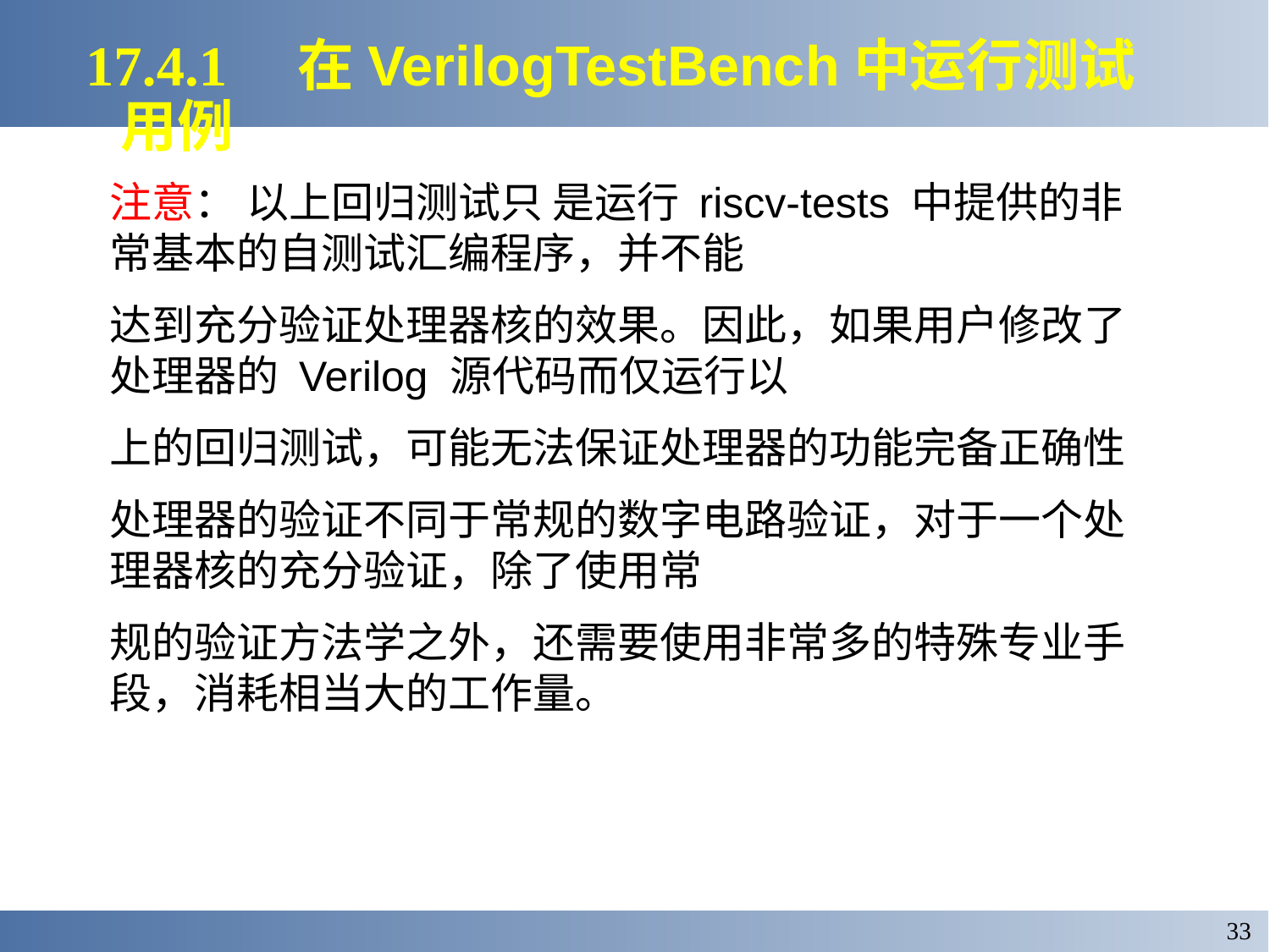

17.4.1    在VerilogTestBench中运行测试用例

注意： 以上回归测试只 是运行 riscv-tests 中提供的非常基本的自测试汇编程序，并不能
达到充分验证处理器核的效果。因此，如果用户修改了处理器的 Verilog 源代码而仅运行以
上的回归测试，可能无法保证处理器的功能完备正确性
处理器的验证不同于常规的数字电路验证，对于一个处理器核的充分验证，除了使用常
规的验证方法学之外，还需要使用非常多的特殊专业手段，消耗相当大的工作量。